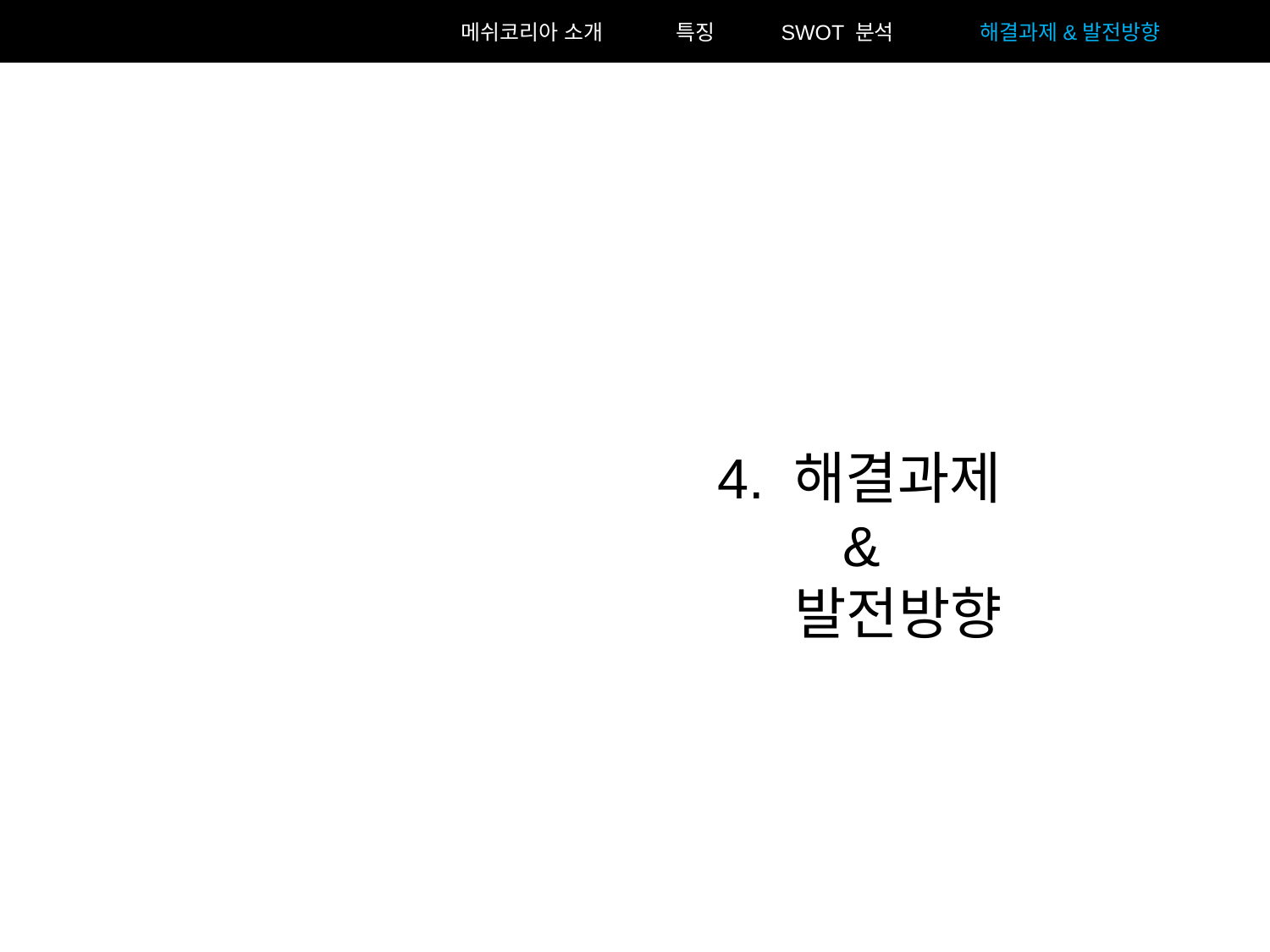

메쉬코리아 소개
특징
SWOT 분석
해결과제&발전방향
4. 해결과제
        &
    발전방향